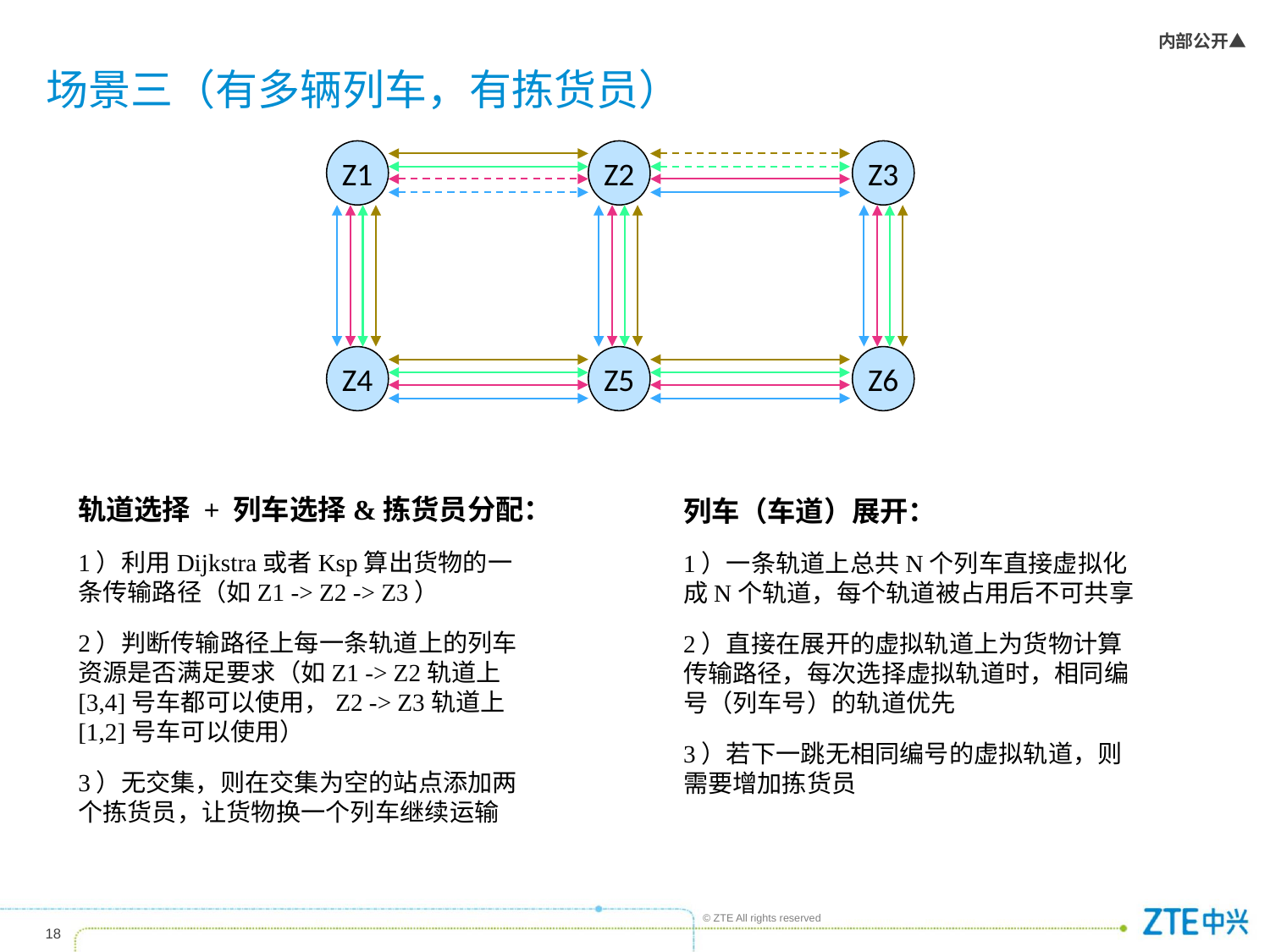

# 场景三（有多辆列车，有拣货员）
Z1
Z2
Z3
Z4
Z5
Z6
轨道选择 + 列车选择&拣货员分配：
1）利用Dijkstra或者Ksp算出货物的一条传输路径（如Z1 -> Z2 -> Z3）
2）判断传输路径上每一条轨道上的列车资源是否满足要求（如Z1 -> Z2轨道上[3,4]号车都可以使用，Z2 -> Z3轨道上[1,2]号车可以使用）
3）无交集，则在交集为空的站点添加两个拣货员，让货物换一个列车继续运输

列车（车道）展开：
1）一条轨道上总共N个列车直接虚拟化成N个轨道，每个轨道被占用后不可共享
2）直接在展开的虚拟轨道上为货物计算传输路径，每次选择虚拟轨道时，相同编号（列车号）的轨道优先
3）若下一跳无相同编号的虚拟轨道，则需要增加拣货员